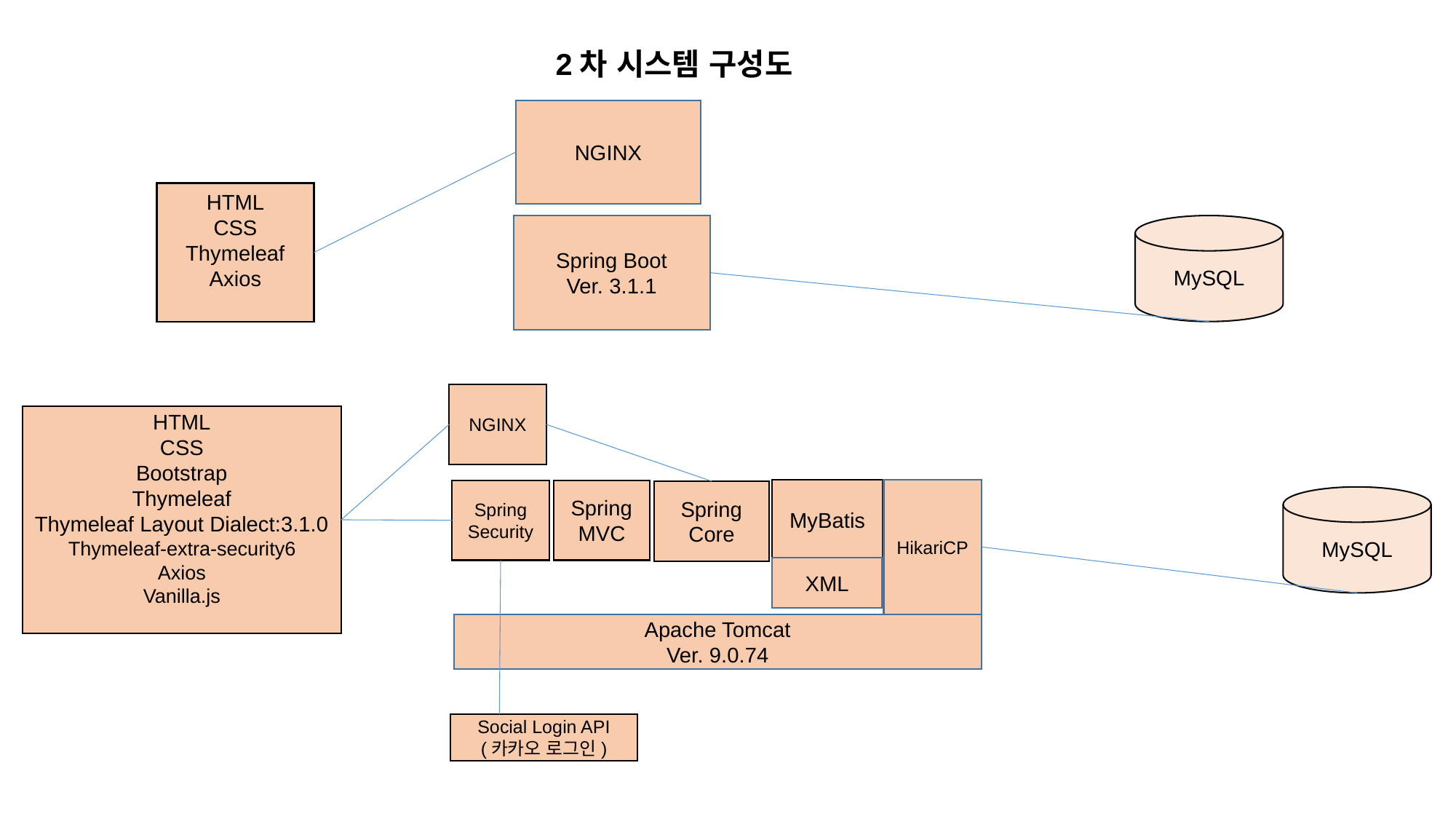

2차 시스템 구성도
NGINX
HTML
CSS
Thymeleaf
Axios

Spring Boot
Ver. 3.1.1
MySQL
NGINX
HTML
CSS
Bootstrap
Thymeleaf
Thymeleaf Layout Dialect:3.1.0
Thymeleaf-extra-security6
Axios
Vanilla.js

MyBatis
Spring Security
Spring MVC
Spring Core
XML
Apache Tomcat
Ver. 9.0.74
HikariCP
MySQL
Social Login API
(카카오 로그인)